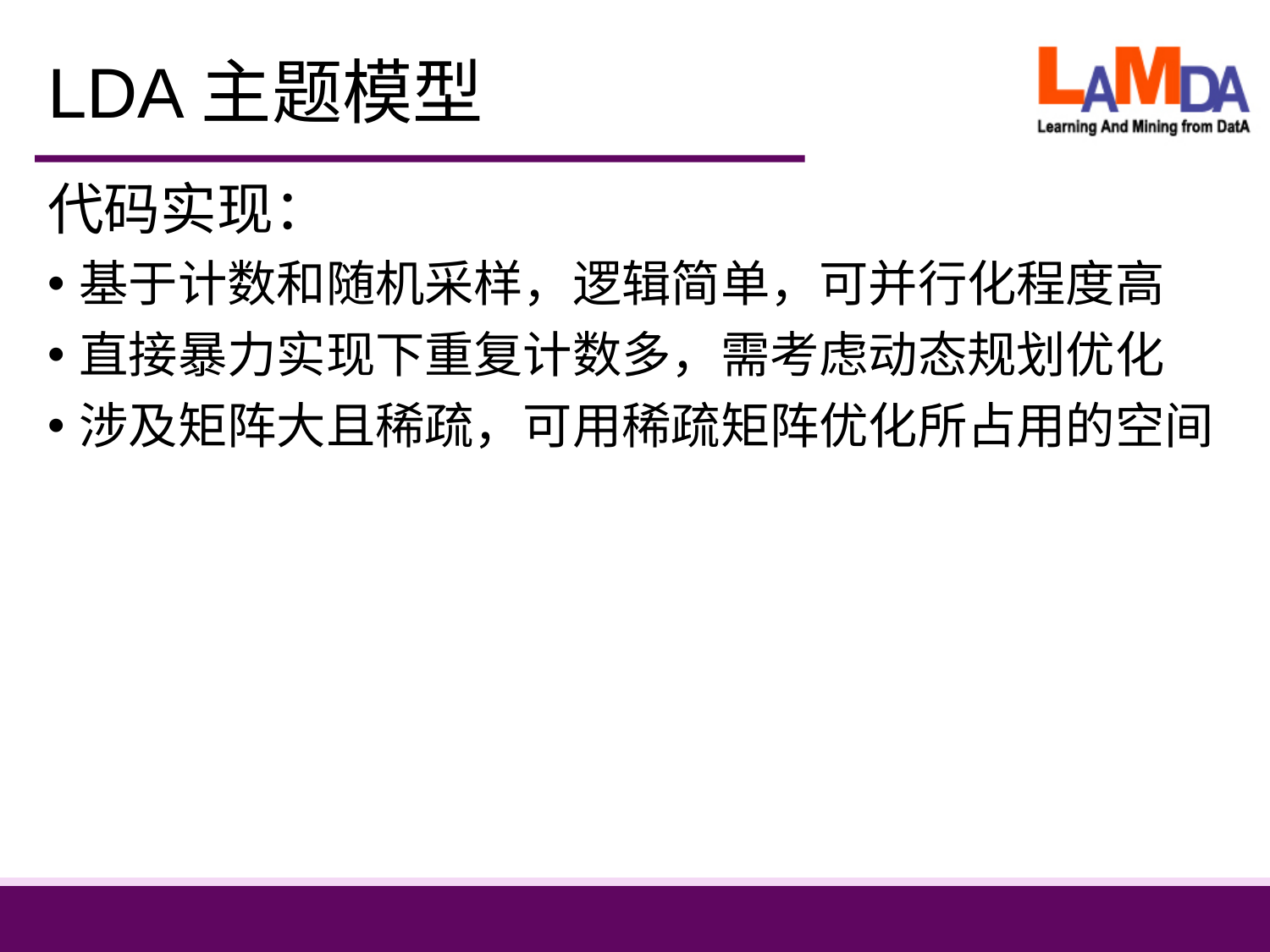

# LDA主题模型
代码实现：
基于计数和随机采样，逻辑简单，可并行化程度高
直接暴力实现下重复计数多，需考虑动态规划优化
涉及矩阵大且稀疏，可用稀疏矩阵优化所占用的空间